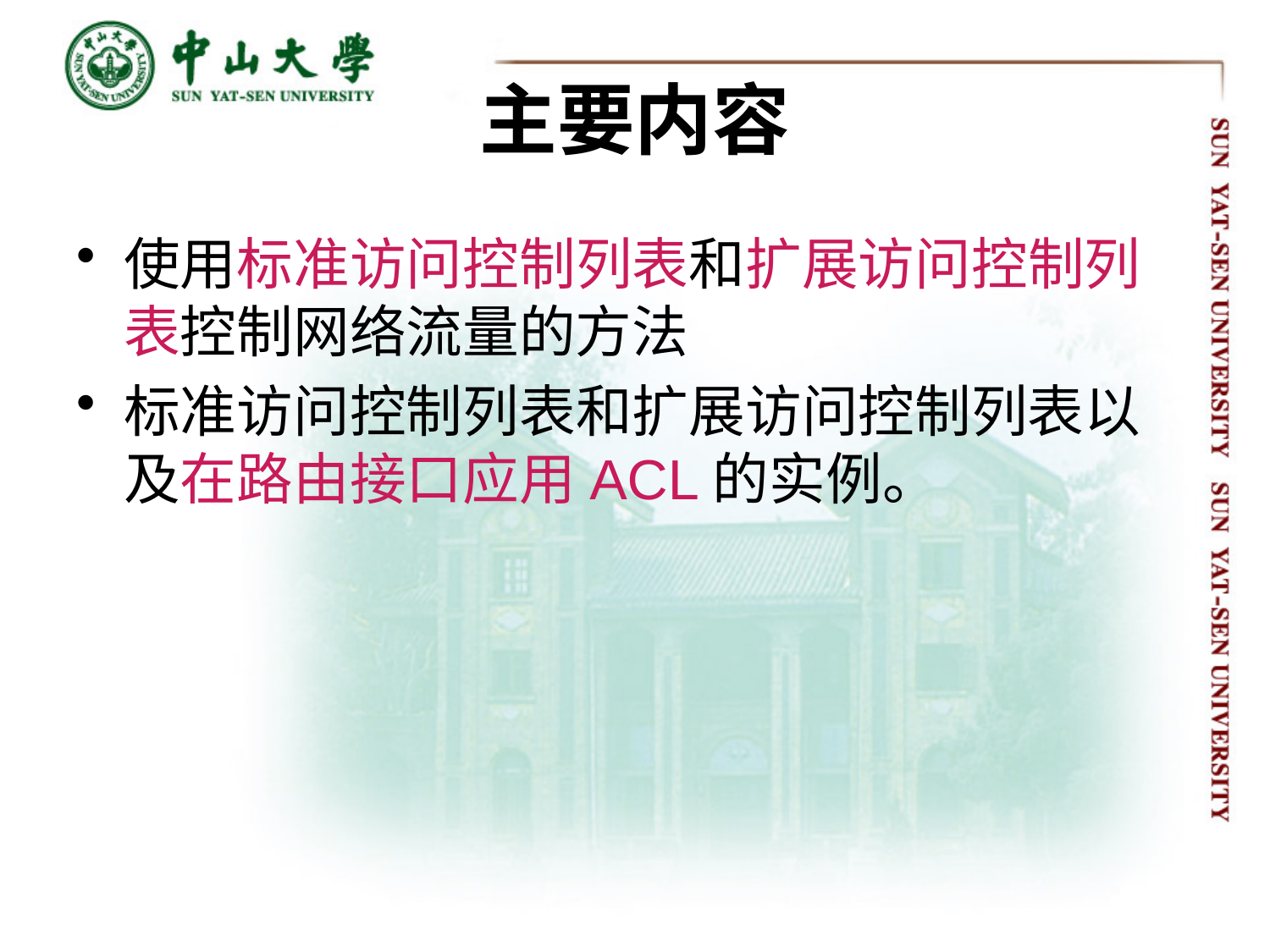

# 主要内容
使用标准访问控制列表和扩展访问控制列表控制网络流量的方法
标准访问控制列表和扩展访问控制列表以及在路由接口应用ACL的实例。